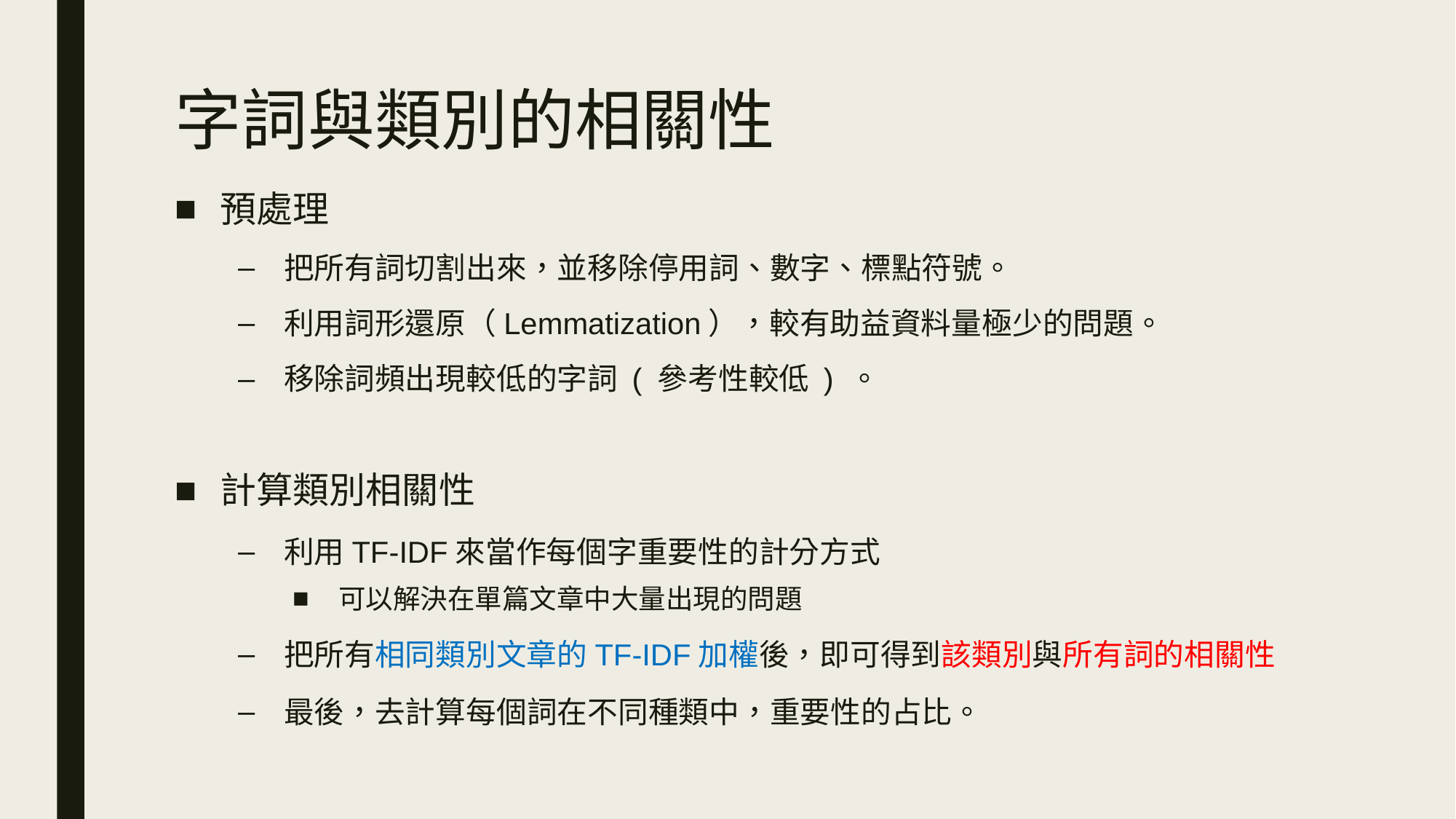

# 字詞與類別的相關性
預處理
把所有詞切割出來，並移除停用詞、數字、標點符號。
利用詞形還原（Lemmatization），較有助益資料量極少的問題。
移除詞頻出現較低的字詞 ( 參考性較低 ) 。

計算類別相關性
利用TF-IDF來當作每個字重要性的計分方式
可以解決在單篇文章中大量出現的問題
把所有相同類別文章的TF-IDF加權後，即可得到該類別與所有詞的相關性
最後，去計算每個詞在不同種類中，重要性的占比。